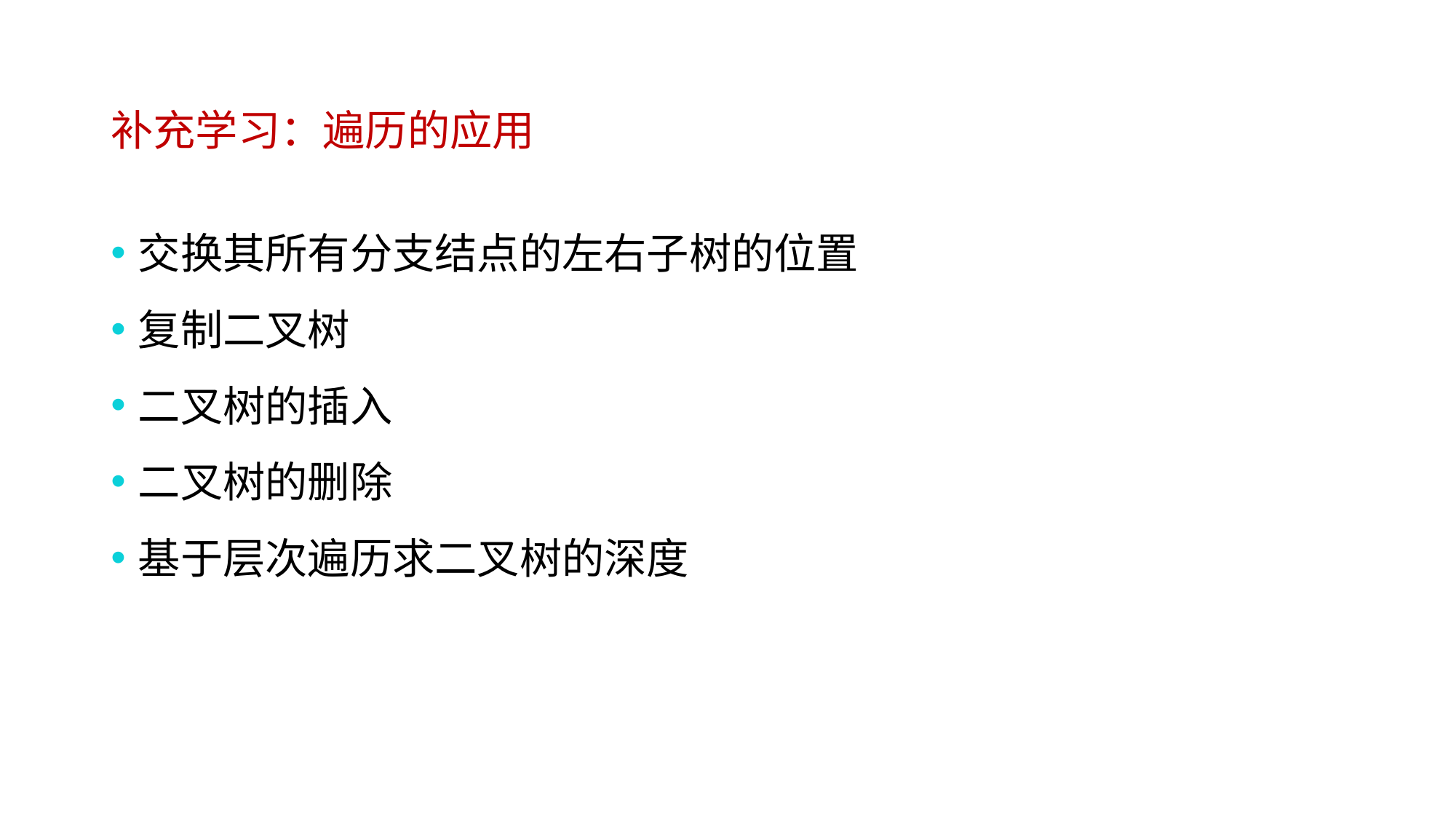

# 补充学习：遍历的应用
交换其所有分支结点的左右子树的位置
复制二叉树
二叉树的插入
二叉树的删除
基于层次遍历求二叉树的深度